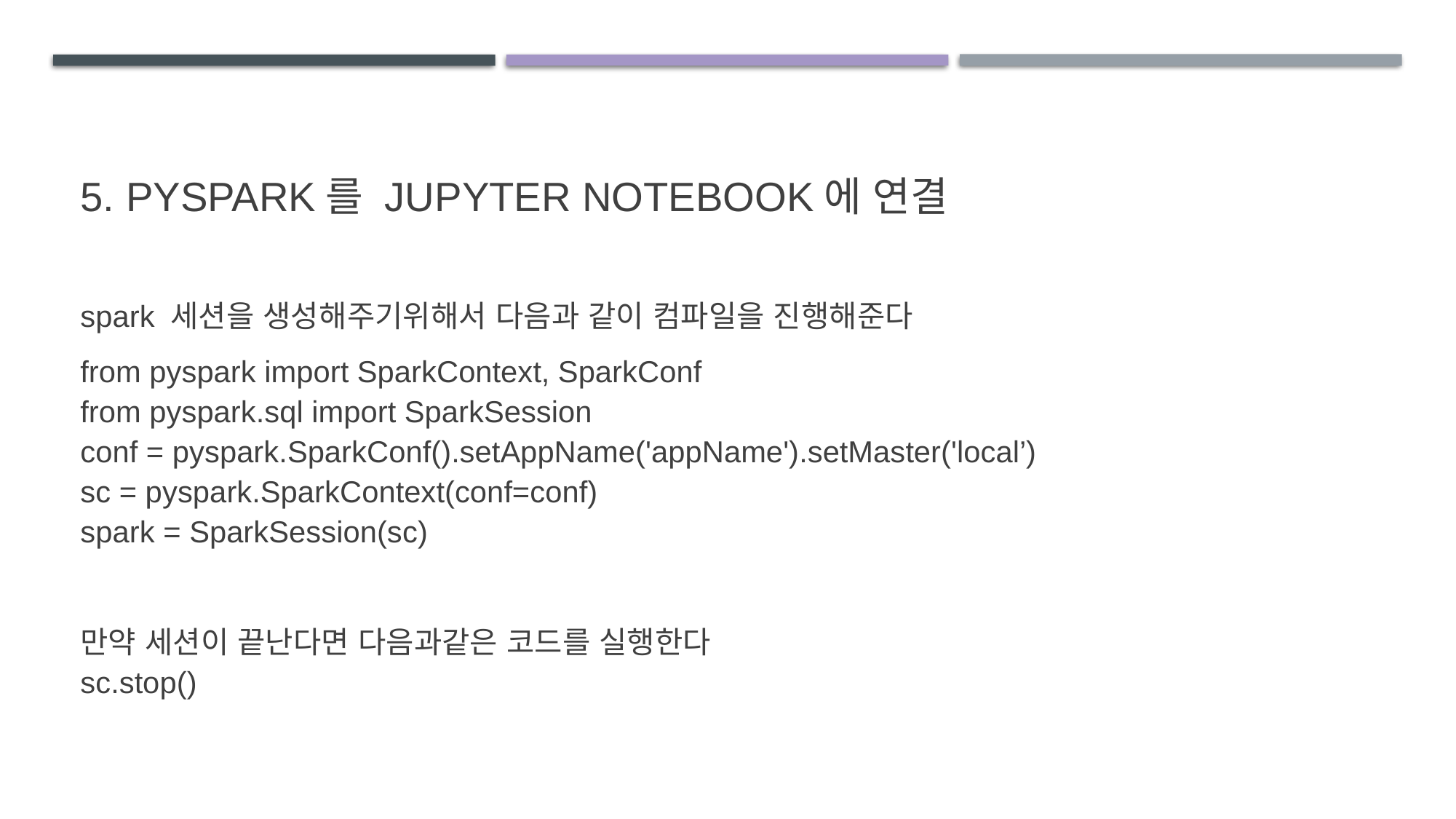

# 5. PySpark를 jupyter notebook에 연결
spark 세션을 생성해주기위해서 다음과 같이 컴파일을 진행해준다
from pyspark import SparkContext, SparkConf
from pyspark.sql import SparkSession
conf = pyspark.SparkConf().setAppName('appName').setMaster('local’)
sc = pyspark.SparkContext(conf=conf)
spark = SparkSession(sc)

만약 세션이 끝난다면 다음과같은 코드를 실행한다
sc.stop()